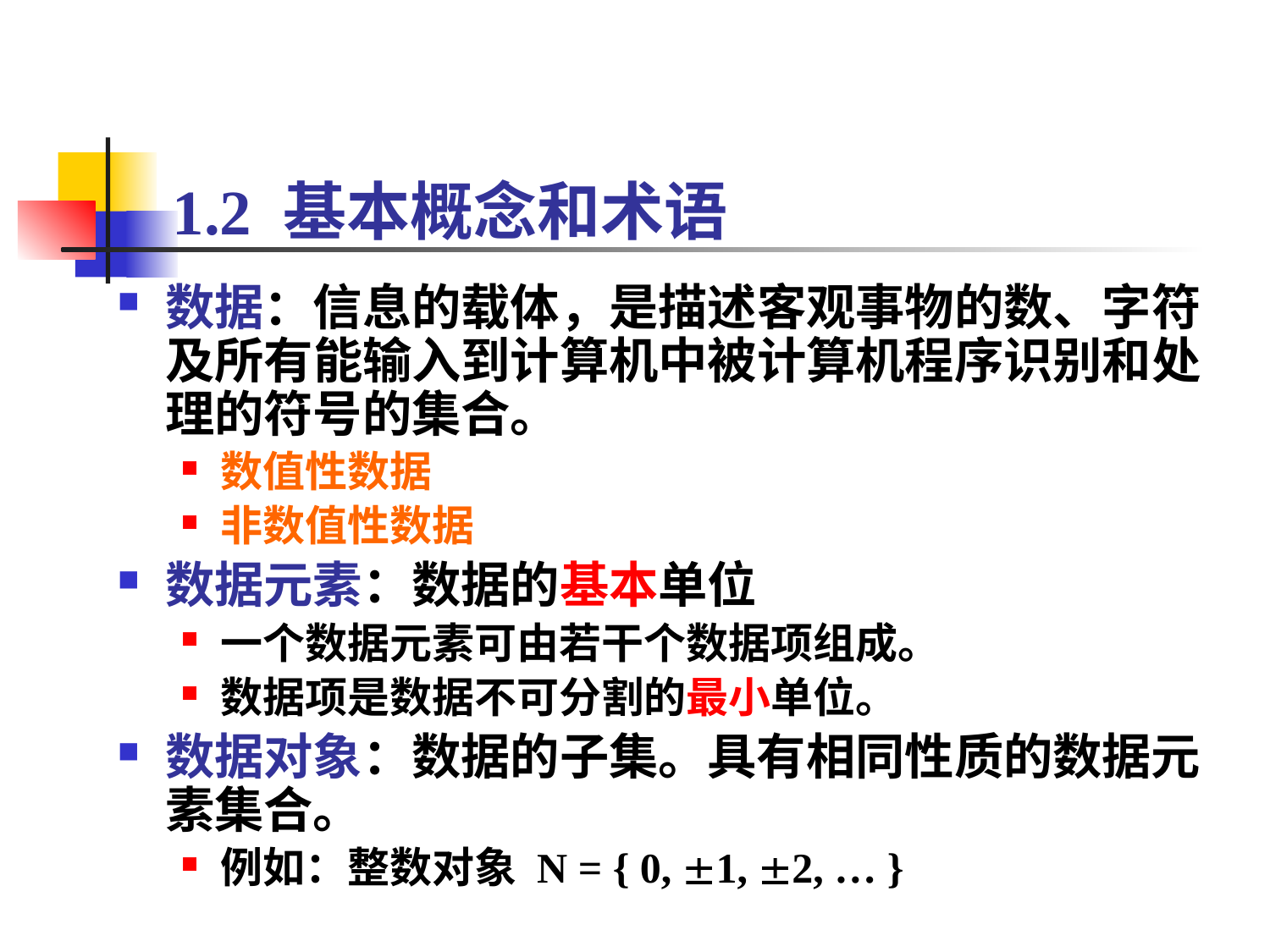

# 1.2 基本概念和术语
数据：信息的载体，是描述客观事物的数、字符及所有能输入到计算机中被计算机程序识别和处理的符号的集合。
数值性数据
非数值性数据
数据元素：数据的基本单位
一个数据元素可由若干个数据项组成。
数据项是数据不可分割的最小单位。
数据对象：数据的子集。具有相同性质的数据元素集合。
例如：整数对象 N = { 0, ±1, ±2, … }